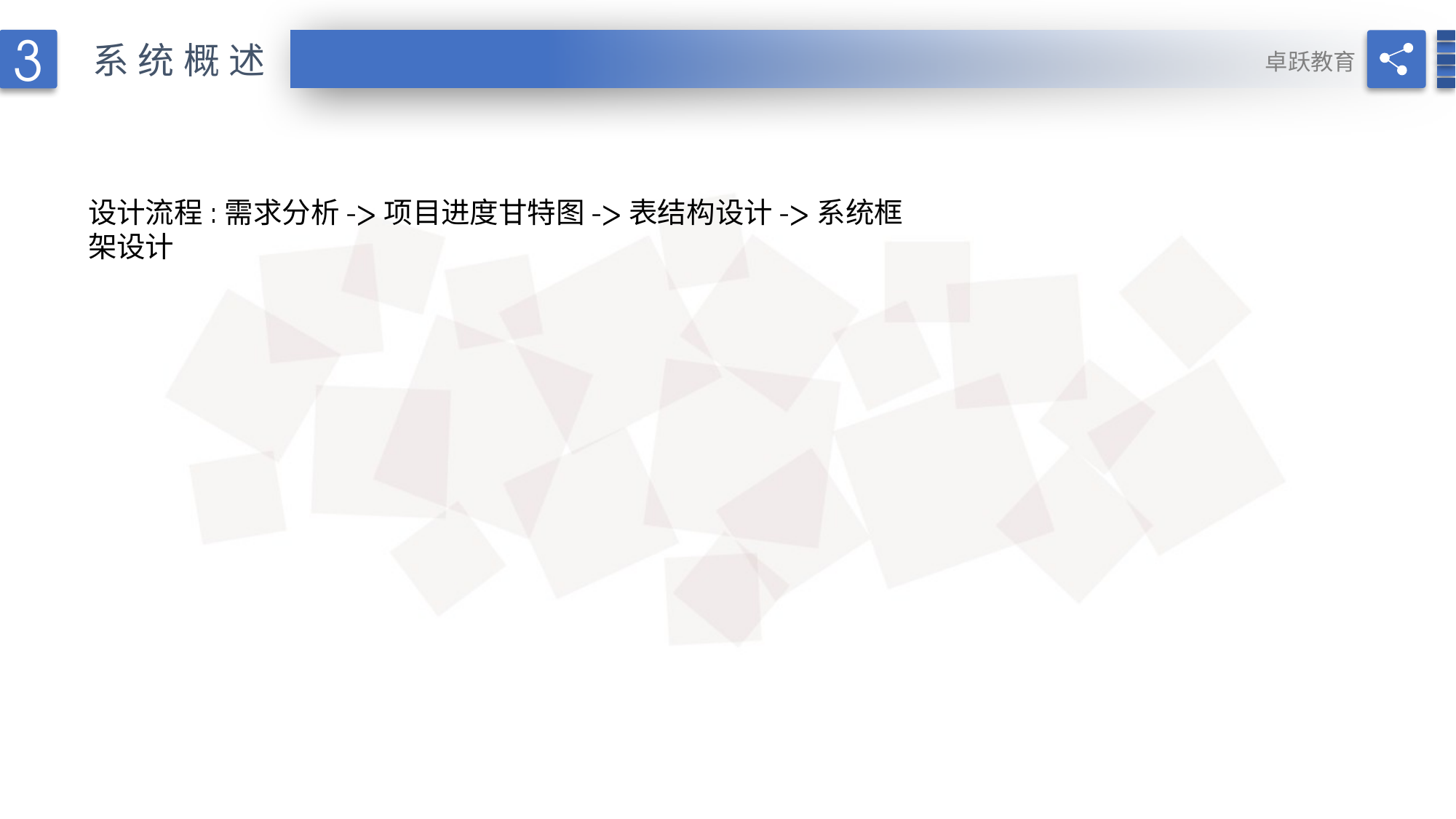

3

系统概述
卓跃教育
设计流程:需求分析->项目进度甘特图->表结构设计->系统框架设计